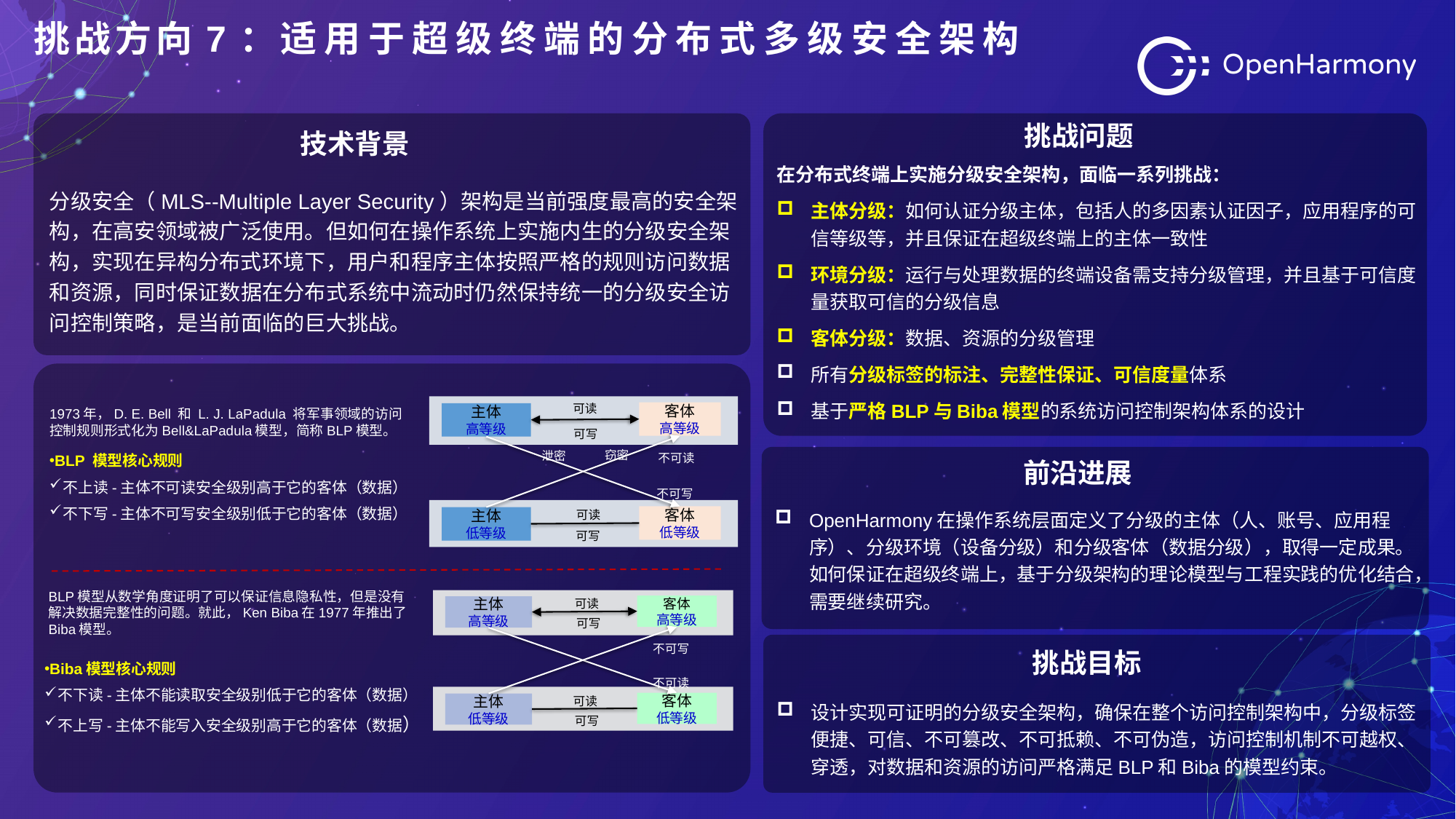

挑战方向7：适用于超级终端的分布式多级安全架构
挑战问题

技术背景
在分布式终端上实施分级安全架构，面临一系列挑战：
主体分级：如何认证分级主体，包括人的多因素认证因子，应用程序的可信等级等，并且保证在超级终端上的主体一致性
环境分级：运行与处理数据的终端设备需支持分级管理，并且基于可信度量获取可信的分级信息
客体分级：数据、资源的分级管理
所有分级标签的标注、完整性保证、可信度量体系
基于严格BLP与Biba模型的系统访问控制架构体系的设计
分级安全（MLS--Multiple Layer Security）架构是当前强度最高的安全架构，在高安领域被广泛使用。但如何在操作系统上实施内生的分级安全架构，实现在异构分布式环境下，用户和程序主体按照严格的规则访问数据和资源，同时保证数据在分布式系统中流动时仍然保持统一的分级安全访问控制策略，是当前面临的巨大挑战。

可读

客体
高等级
主体
高等级
可写
窃密
泄密
不可读
不可写

可读
客体
低等级
主体
低等级
可写
1973年，D. E. Bell 和 L. J. LaPadula 将军事领域的访问控制规则形式化为Bell&LaPadula模型，简称BLP模型。
BLP 模型核心规则
不上读-主体不可读安全级别高于它的客体（数据）
不下写-主体不可写安全级别低于它的客体（数据）

前沿进展
OpenHarmony在操作系统层面定义了分级的主体（人、账号、应用程序）、分级环境（设备分级）和分级客体（数据分级），取得一定成果。如何保证在超级终端上，基于分级架构的理论模型与工程实践的优化结合，需要继续研究。
BLP模型从数学角度证明了可以保证信息隐私性，但是没有解决数据完整性的问题。就此，Ken Biba在1977年推出了Biba模型。

可读
客体
高等级
主体
高等级
可写
不可写
不可读

可读
客体
低等级
主体
低等级
可写

挑战目标
Biba模型核心规则
不下读-主体不能读取安全级别低于它的客体（数据）
不上写-主体不能写入安全级别高于它的客体（数据）
设计实现可证明的分级安全架构，确保在整个访问控制架构中，分级标签便捷、可信、不可篡改、不可抵赖、不可伪造，访问控制机制不可越权、穿透，对数据和资源的访问严格满足BLP和Biba的模型约束。